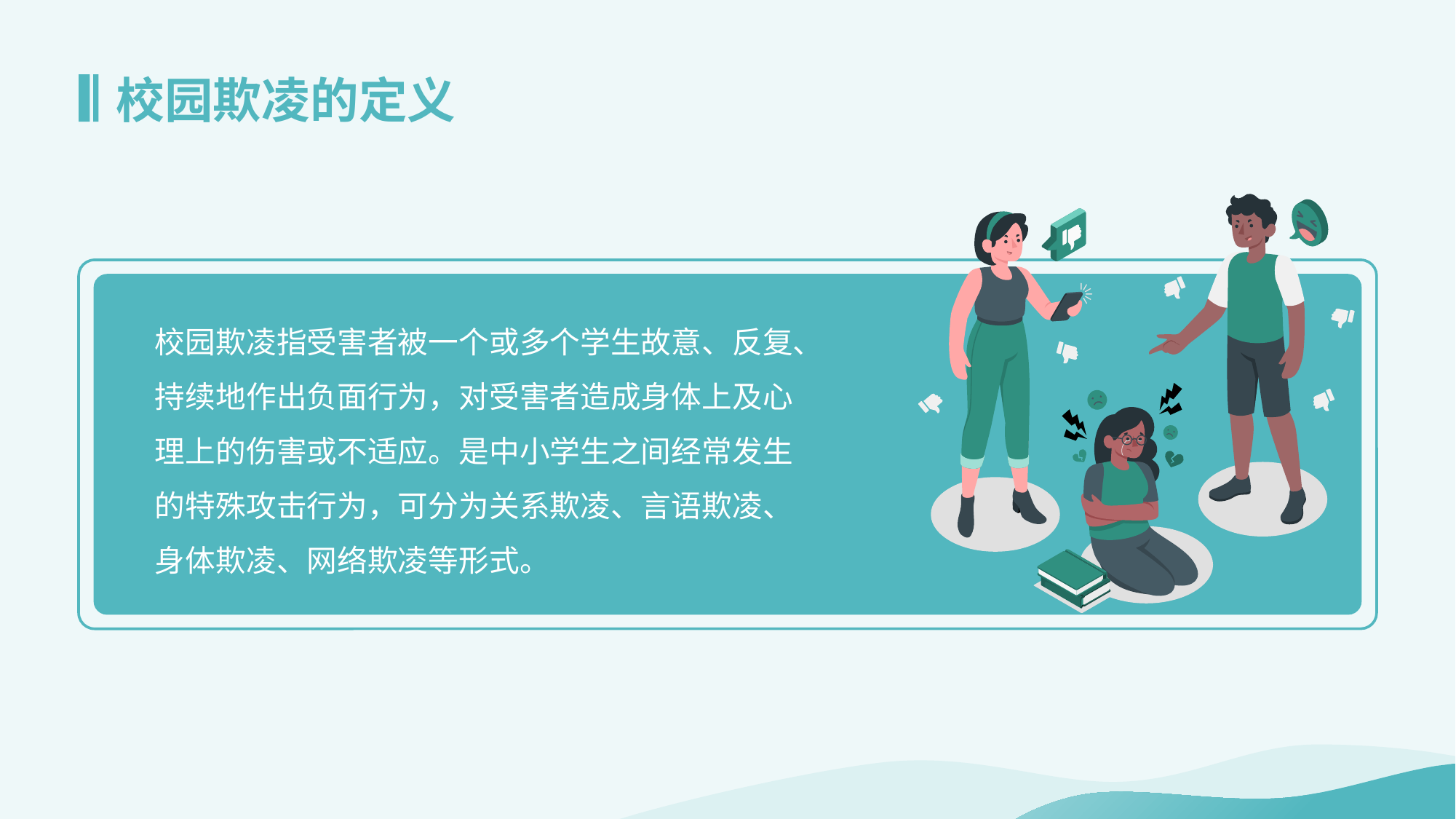

# 校园欺凌的定义

校园欺凌指受害者被一个或多个学生故意、反复、持续地作出负面行为，对受害者造成身体上及心理上的伤害或不适应。是中小学生之间经常发生的特殊攻击行为，可分为关系欺凌、言语欺凌、身体欺凌、网络欺凌等形式。